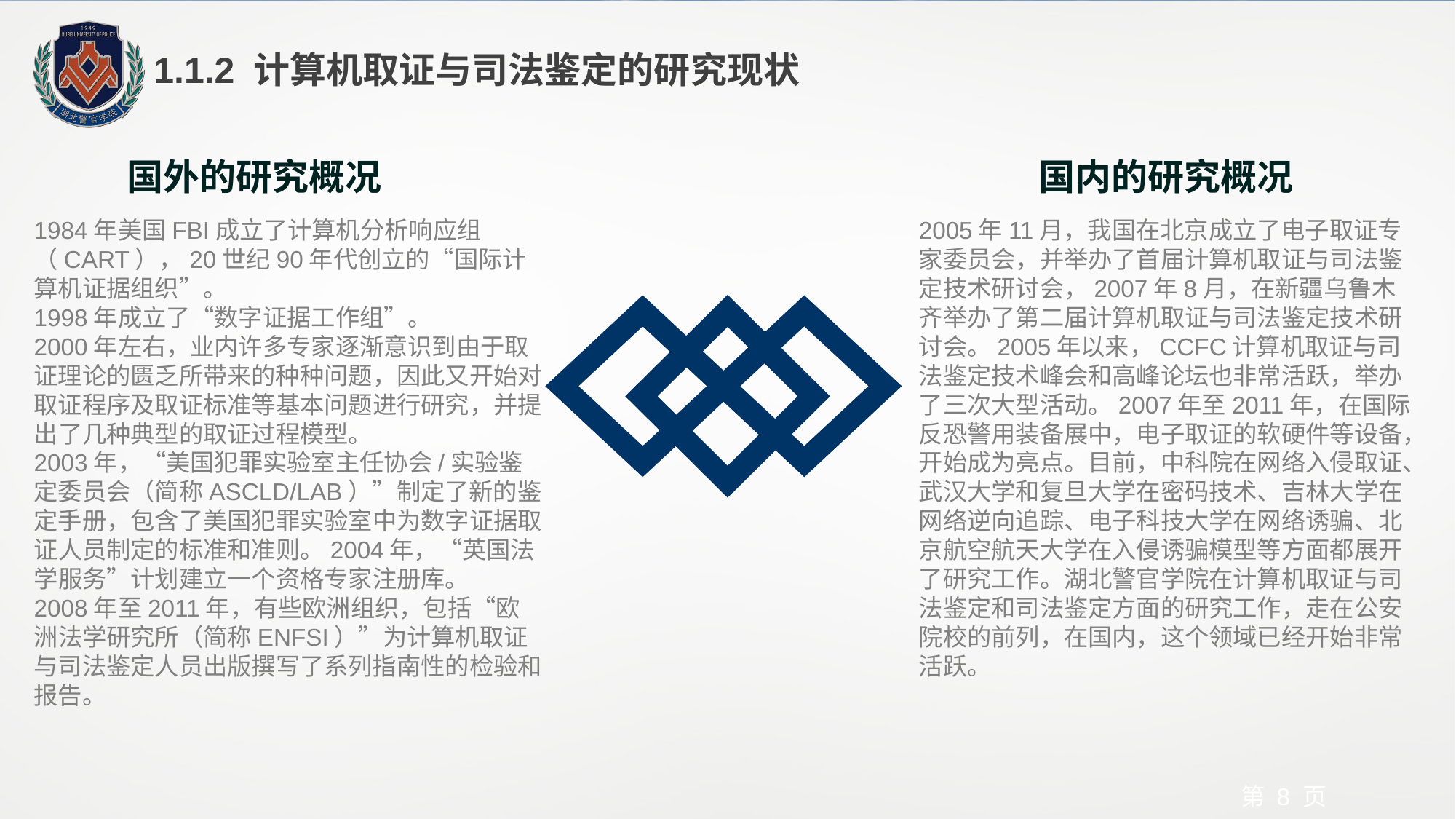

1.1.2 计算机取证与司法鉴定的研究现状
国外的研究概况
国内的研究概况
1984年美国FBI成立了计算机分析响应组（CART），20世纪90年代创立的“国际计算机证据组织”。
1998年成立了“数字证据工作组”。
2000年左右，业内许多专家逐渐意识到由于取证理论的匮乏所带来的种种问题，因此又开始对取证程序及取证标准等基本问题进行研究，并提出了几种典型的取证过程模型。
2003年，“美国犯罪实验室主任协会/实验鉴定委员会（简称ASCLD/LAB）”制定了新的鉴定手册，包含了美国犯罪实验室中为数字证据取证人员制定的标准和准则。2004年，“英国法学服务”计划建立一个资格专家注册库。
2008年至2011年，有些欧洲组织，包括“欧洲法学研究所（简称ENFSI）”为计算机取证与司法鉴定人员出版撰写了系列指南性的检验和报告。
2005年11月，我国在北京成立了电子取证专家委员会，并举办了首届计算机取证与司法鉴定技术研讨会，2007年8月，在新疆乌鲁木齐举办了第二届计算机取证与司法鉴定技术研讨会。2005年以来，CCFC计算机取证与司法鉴定技术峰会和高峰论坛也非常活跃，举办了三次大型活动。2007年至2011年，在国际反恐警用装备展中，电子取证的软硬件等设备，开始成为亮点。目前，中科院在网络入侵取证、武汉大学和复旦大学在密码技术、吉林大学在网络逆向追踪、电子科技大学在网络诱骗、北京航空航天大学在入侵诱骗模型等方面都展开了研究工作。湖北警官学院在计算机取证与司法鉴定和司法鉴定方面的研究工作，走在公安院校的前列，在国内，这个领域已经开始非常活跃。